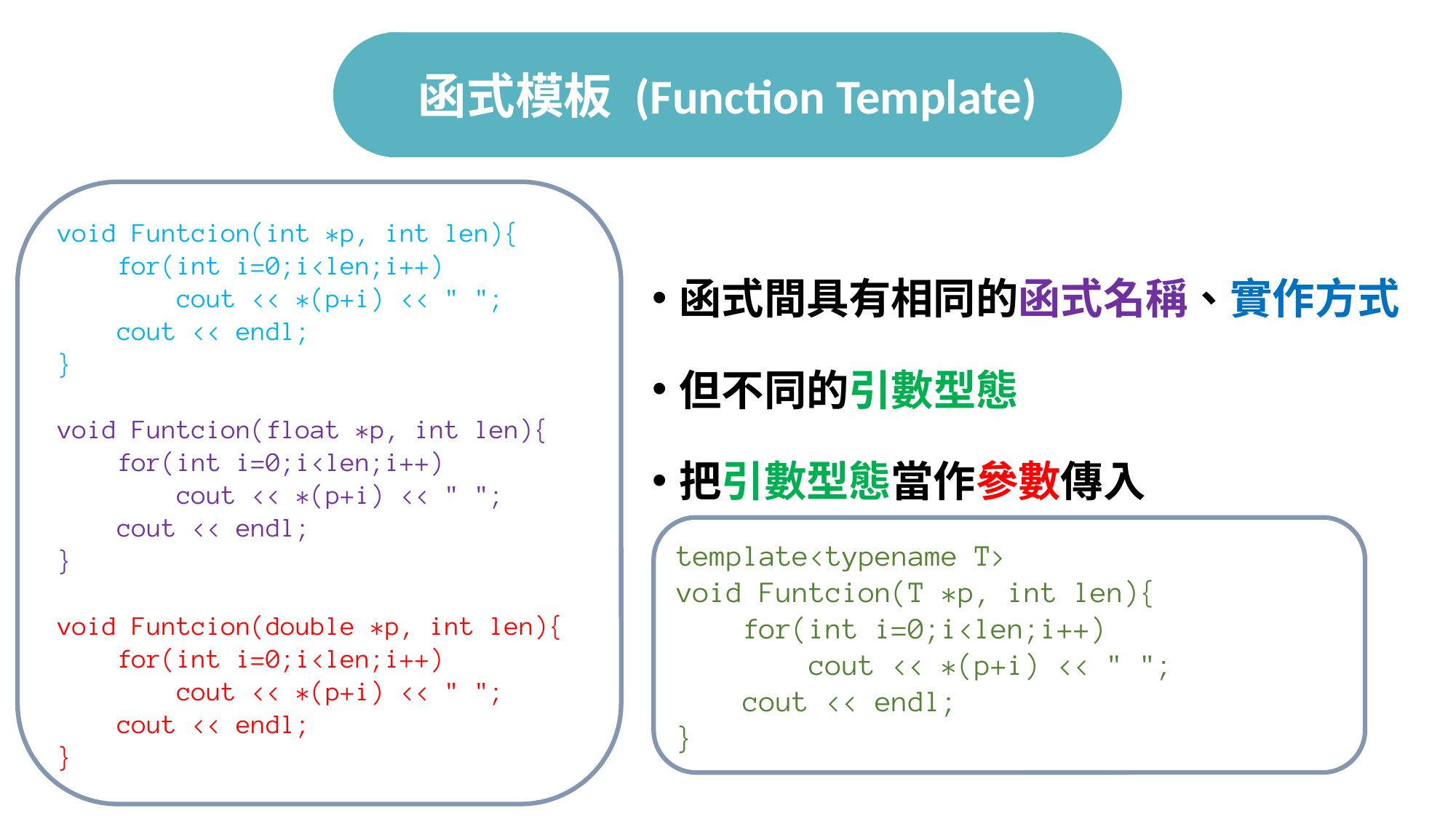

# 函式模板 (Function Template)
void Funtcion(int *p, int len){
    for(int i=0;i<len;i++)
        cout << *(p+i) << " ";
    cout << endl;
}

void Funtcion(float *p, int len){
    for(int i=0;i<len;i++)
        cout << *(p+i) << " ";
    cout << endl;
}

void Funtcion(double *p, int len){
    for(int i=0;i<len;i++)
        cout << *(p+i) << " ";
    cout << endl;
}
函式間具有相同的函式名稱、實作方式
但不同的引數型態
把引數型態當作參數傳入
template<typename T>
void Funtcion(T *p, int len){
    for(int i=0;i<len;i++)
        cout << *(p+i) << " ";
    cout << endl;
}